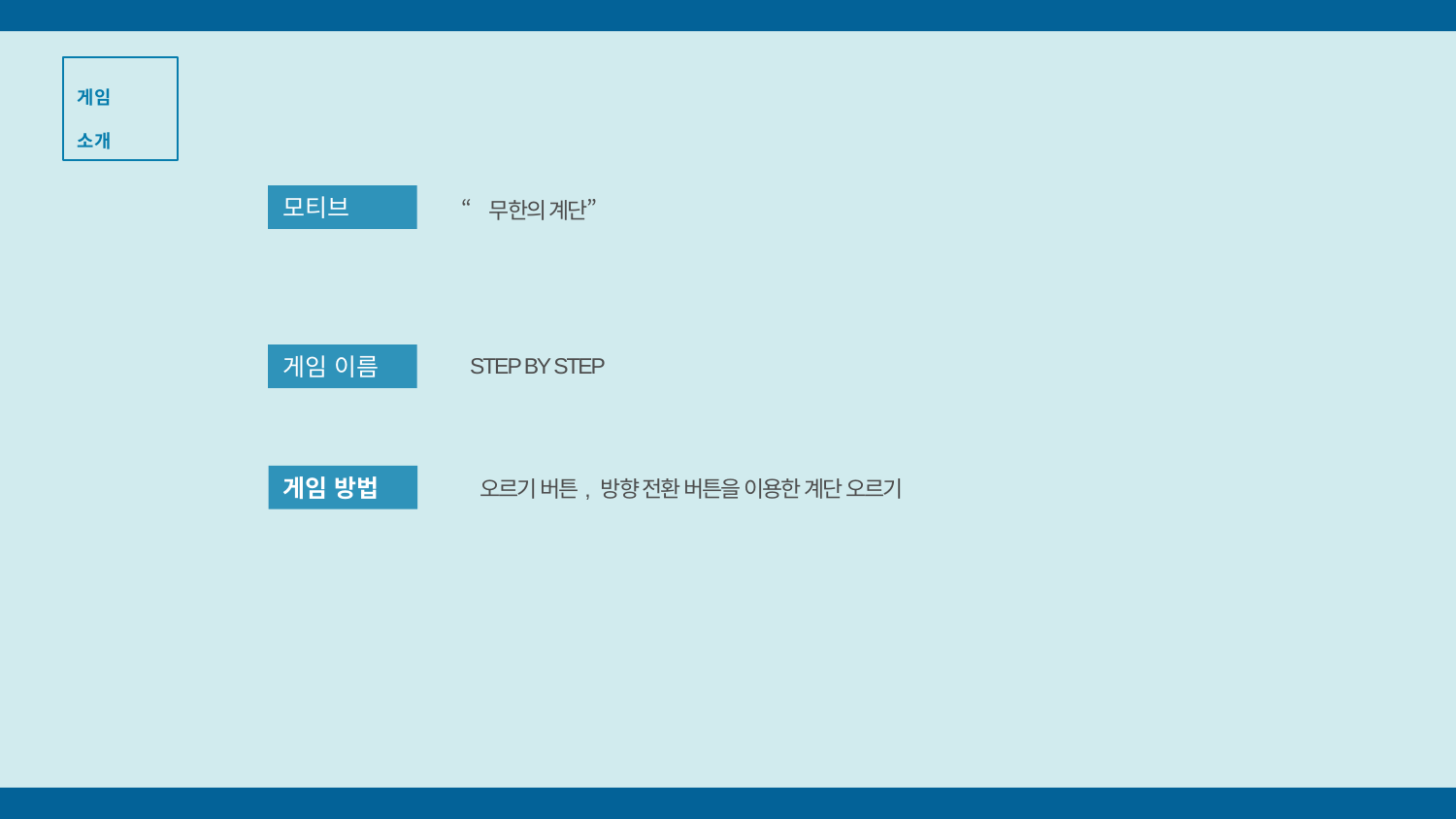

게임

소개
모티브
“무한의 계단”
게임 이름
STEP BY STEP
게임 방법
오르기 버튼, 방향 전환 버튼을 이용한 계단 오르기